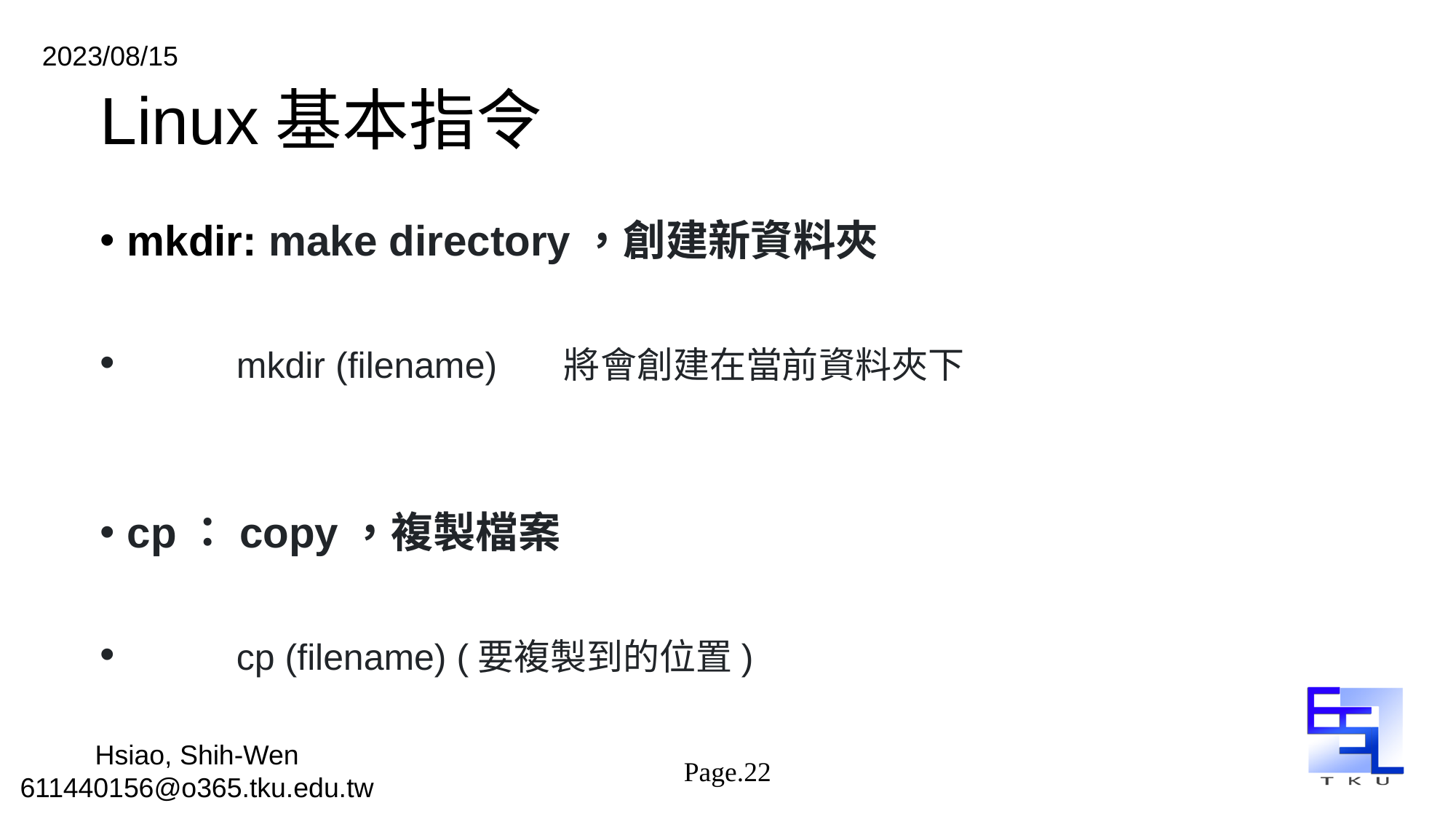

# Linux基本指令
mkdir: make directory，創建新資料夾

	mkdir (filename)	將會創建在當前資料夾下

cp：copy，複製檔案

	cp (filename) (要複製到的位置)